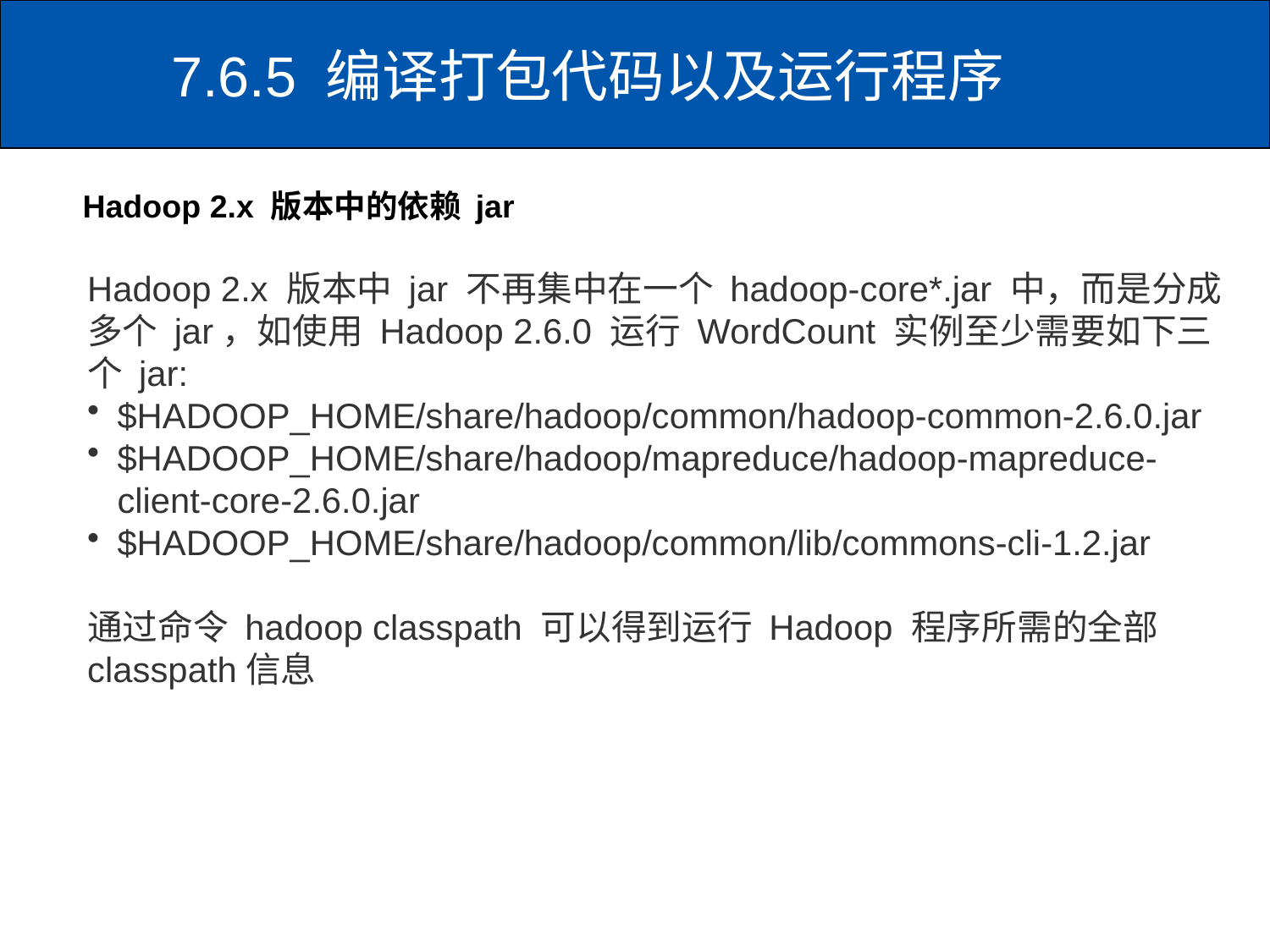

7.6.5 编译打包代码以及运行程序
Hadoop 2.x 版本中的依赖 jar
Hadoop 2.x 版本中 jar 不再集中在一个 hadoop-core*.jar 中，而是分成多个 jar，如使用 Hadoop 2.6.0 运行 WordCount 实例至少需要如下三个 jar:
$HADOOP_HOME/share/hadoop/common/hadoop-common-2.6.0.jar
$HADOOP_HOME/share/hadoop/mapreduce/hadoop-mapreduce-client-core-2.6.0.jar
$HADOOP_HOME/share/hadoop/common/lib/commons-cli-1.2.jar

通过命令 hadoop classpath 可以得到运行 Hadoop 程序所需的全部 classpath信息